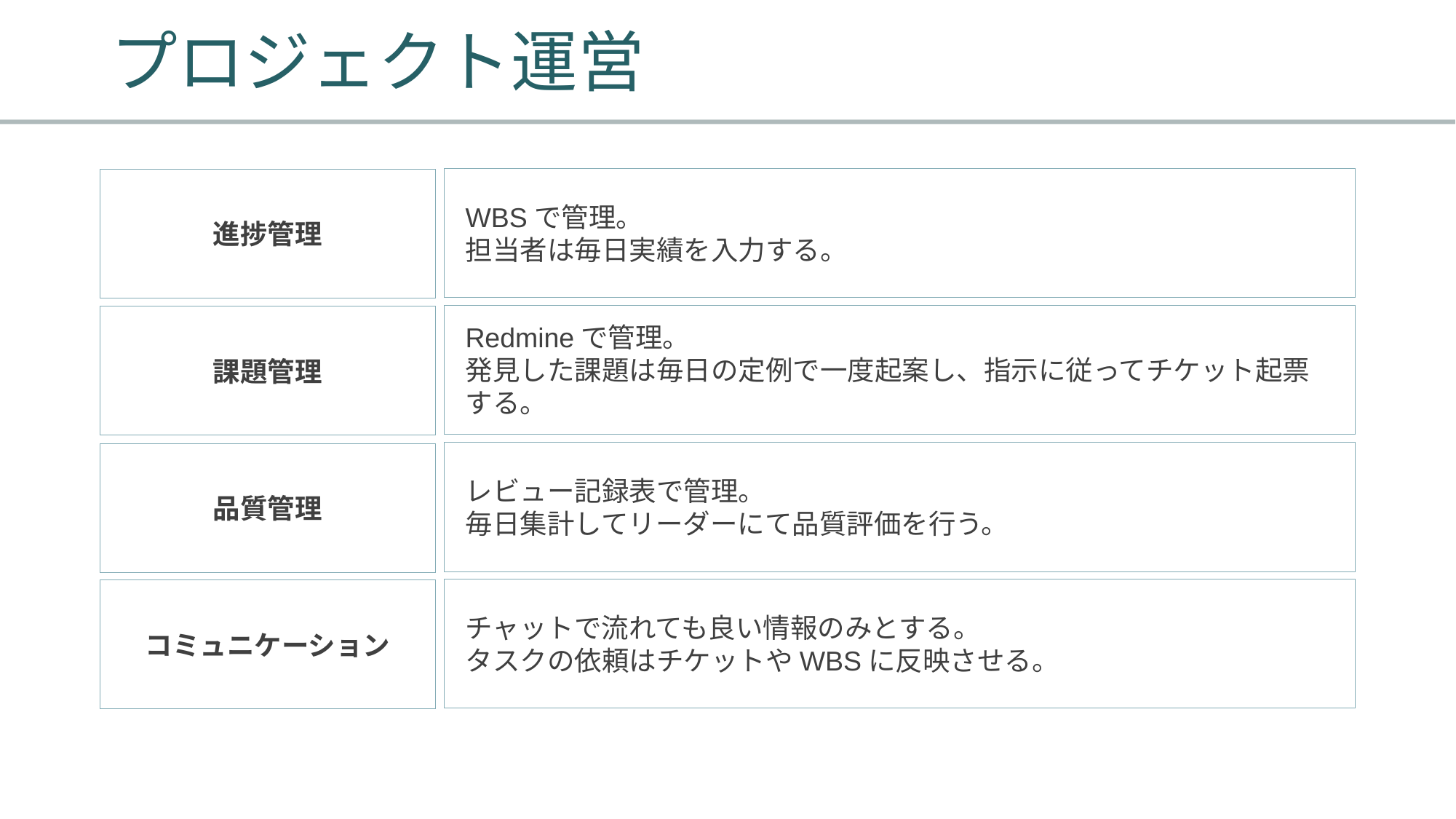

# プロジェクト運営
WBSで管理。
担当者は毎日実績を入力する。
進捗管理
Redmineで管理。
発見した課題は毎日の定例で一度起案し、指示に従ってチケット起票する。
課題管理
レビュー記録表で管理。
毎日集計してリーダーにて品質評価を行う。
品質管理
チャットで流れても良い情報のみとする。
タスクの依頼はチケットやWBSに反映させる。
コミュニケーション